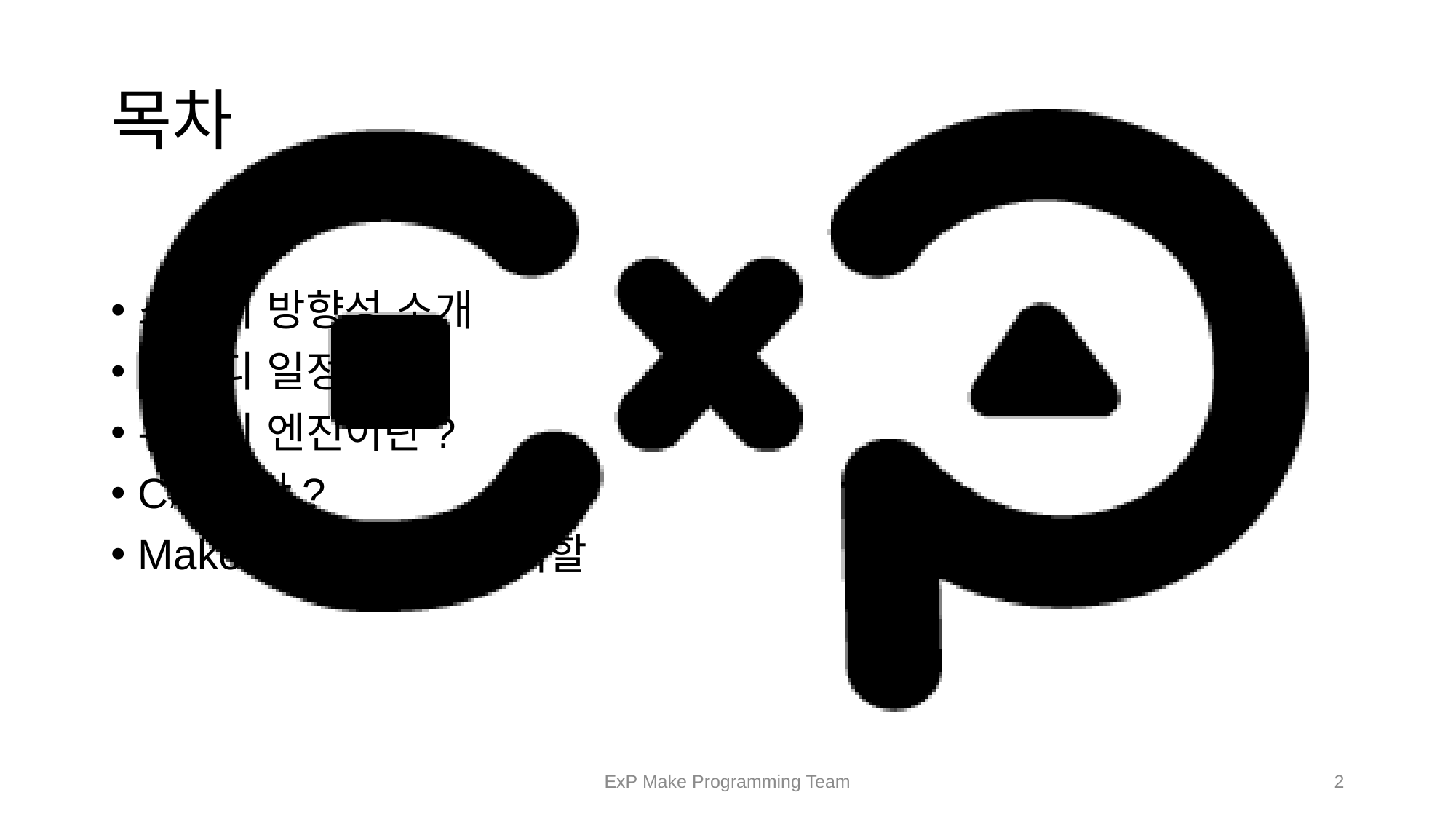

# 목차

스터디 방향성 소개
스터디 일정 소개
유니티 엔진이란?
C# 이란?
Make 프로그래머의 역할

ExP Make Programming Team
2